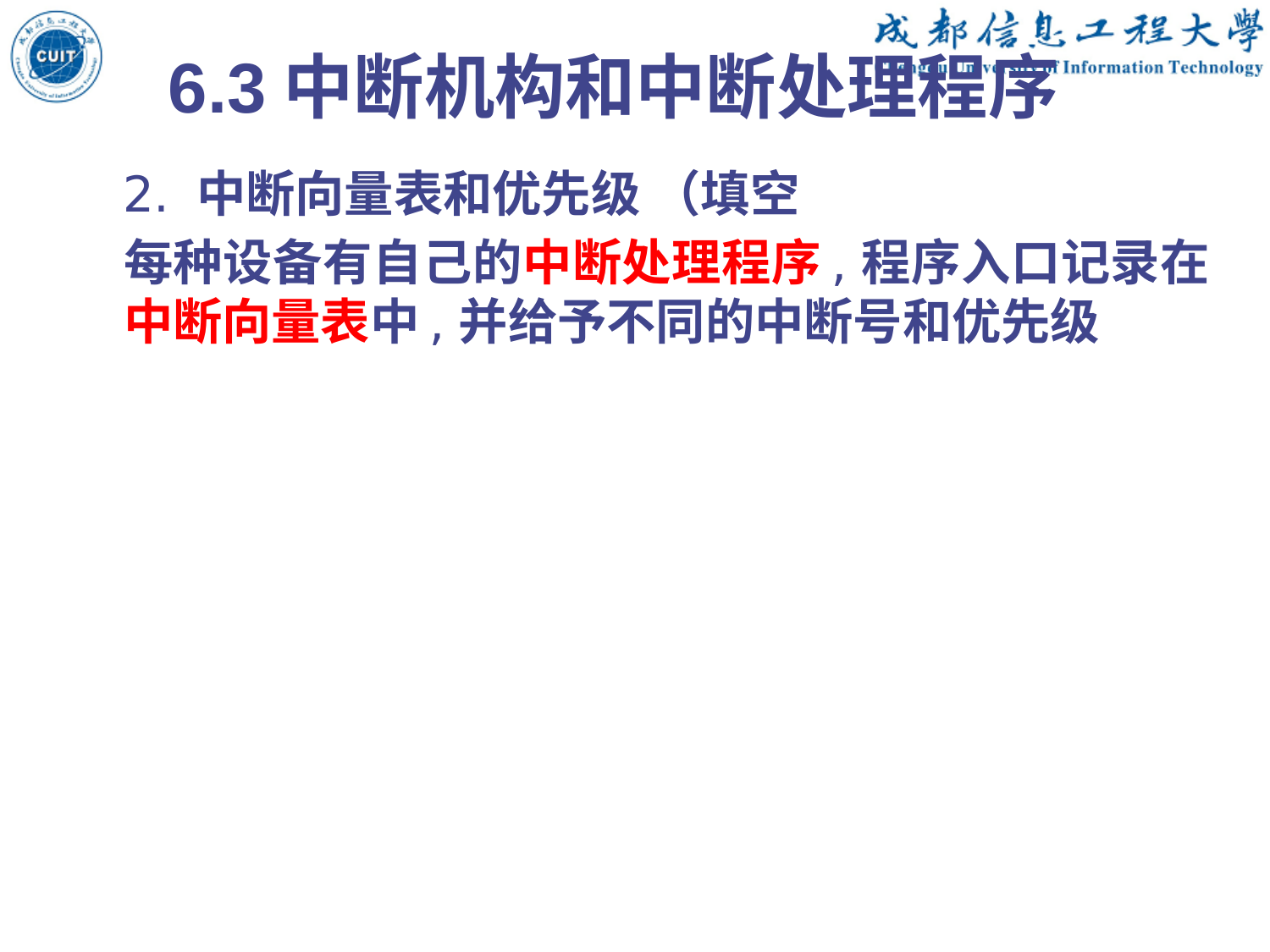

6.3中断机构和中断处理程序
2. 中断向量表和优先级 （填空
每种设备有自己的中断处理程序,程序入口记录在中断向量表中,并给予不同的中断号和优先级